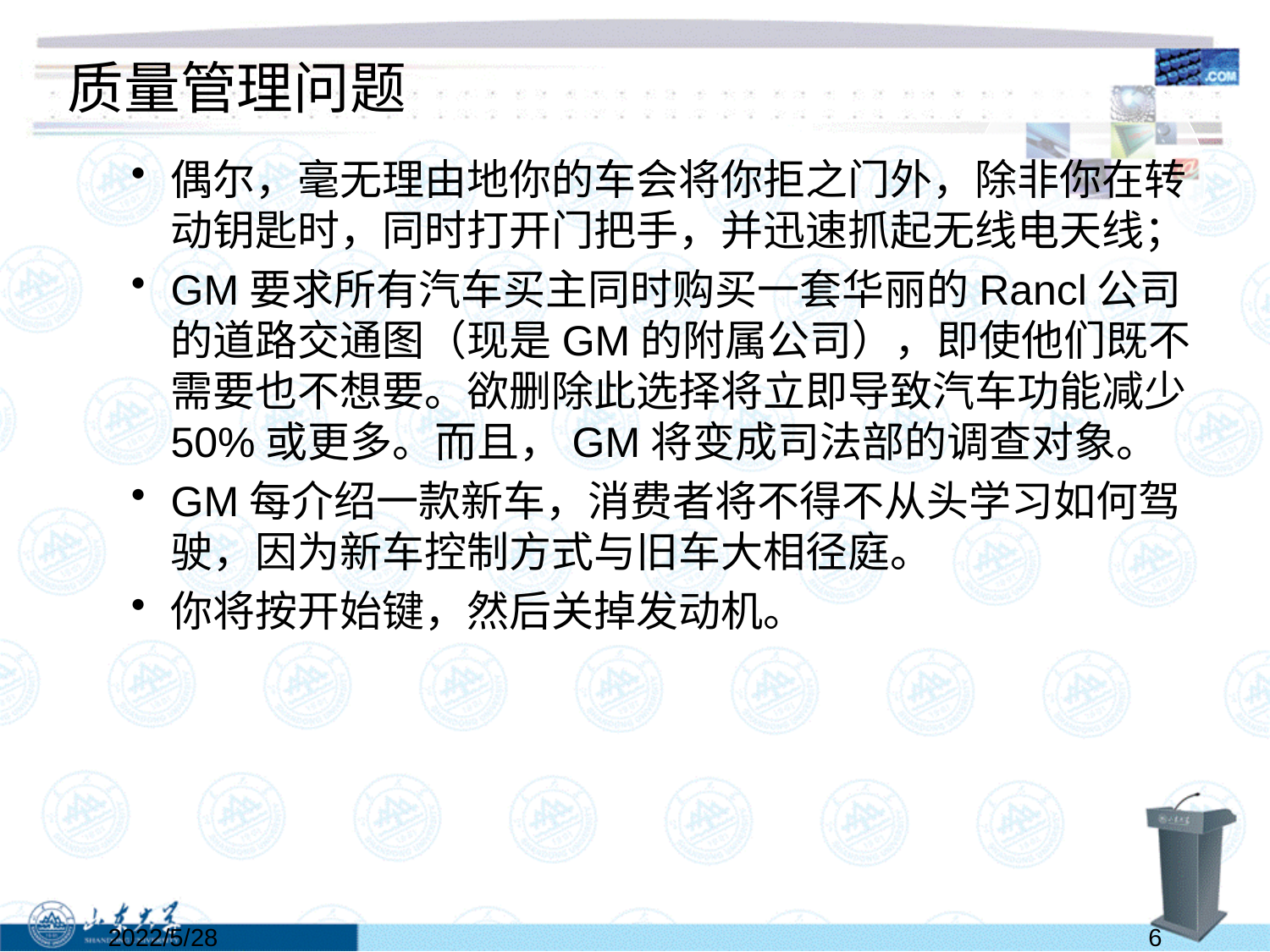

# 质量管理问题
偶尔，毫无理由地你的车会将你拒之门外，除非你在转动钥匙时，同时打开门把手，并迅速抓起无线电天线；
GM要求所有汽车买主同时购买一套华丽的Rancl公司的道路交通图（现是GM的附属公司），即使他们既不需要也不想要。欲删除此选择将立即导致汽车功能减少50%或更多。而且，GM将变成司法部的调查对象。
GM每介绍一款新车，消费者将不得不从头学习如何驾驶，因为新车控制方式与旧车大相径庭。
你将按开始键，然后关掉发动机。
2022/5/28
6